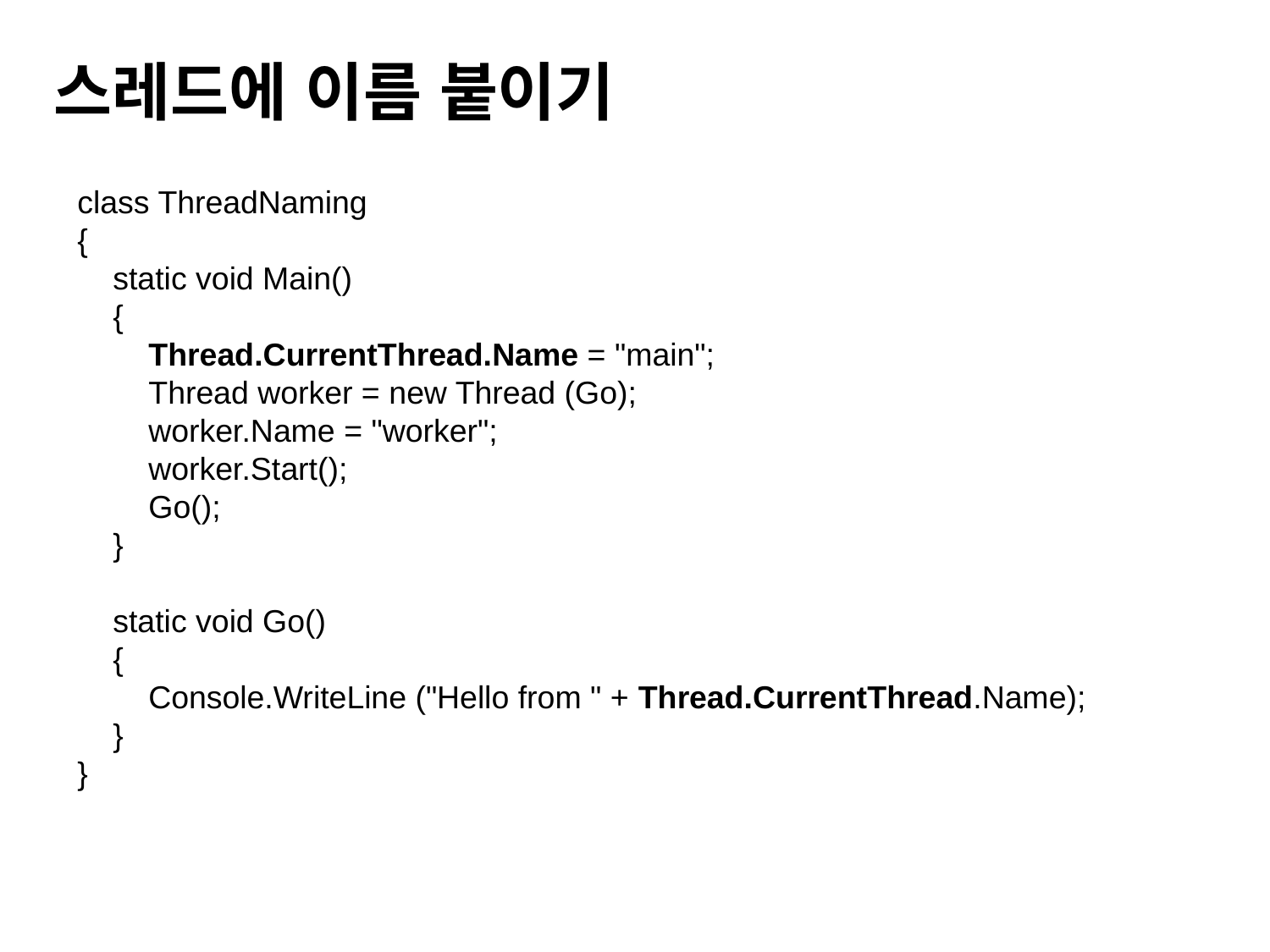

스레드에 이름 붙이기
class ThreadNaming
{
    static void Main()
    {
        Thread.CurrentThread.Name = "main";
        Thread worker = new Thread (Go);
        worker.Name = "worker";
        worker.Start();
        Go();
    }

    static void Go()
    {
        Console.WriteLine ("Hello from " + Thread.CurrentThread.Name);
    }
}